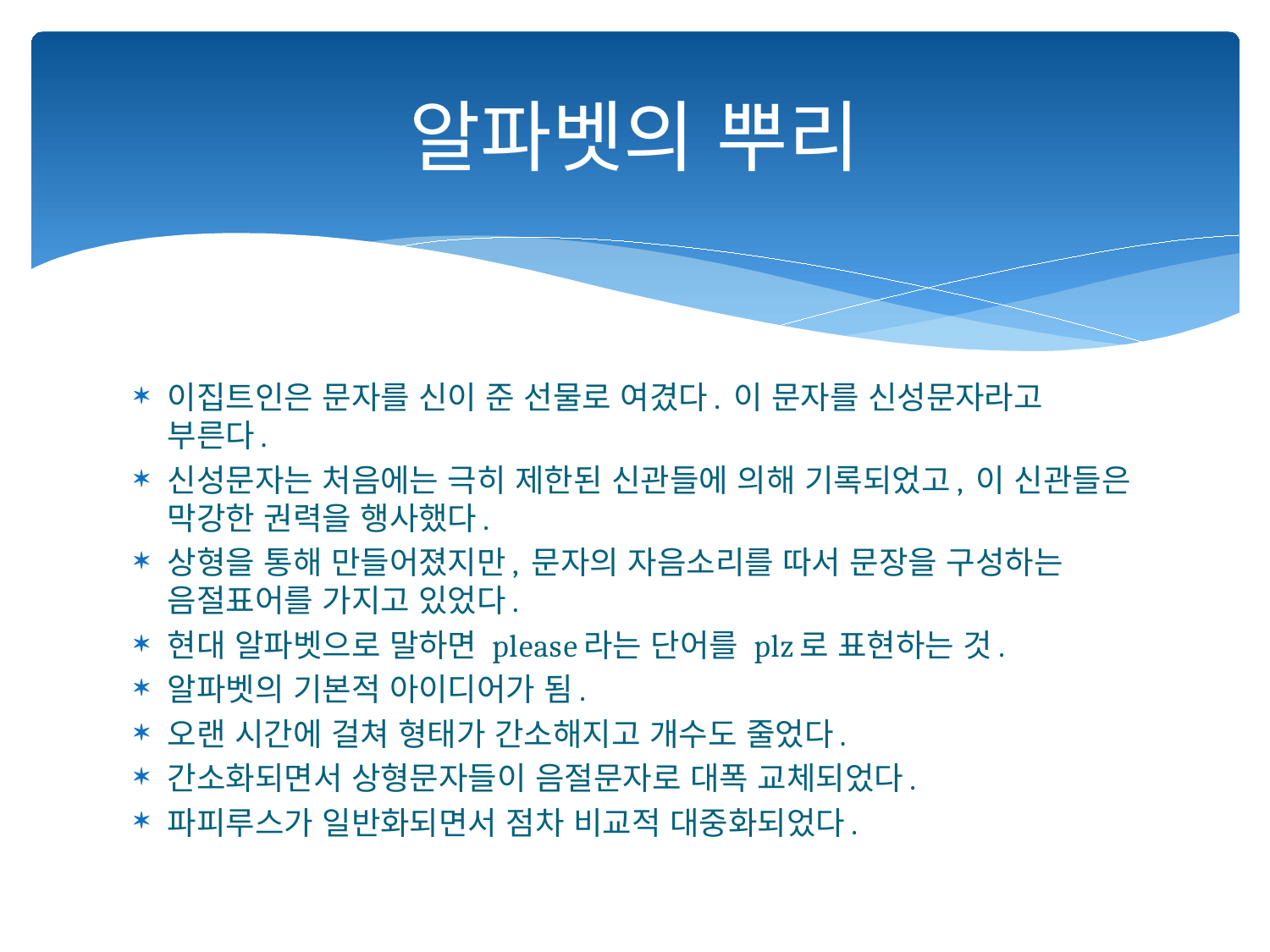

# 알파벳의 뿌리
이집트인은 문자를 신이 준 선물로 여겼다. 이 문자를 신성문자라고 부른다.
신성문자는 처음에는 극히 제한된 신관들에 의해 기록되었고, 이 신관들은 막강한 권력을 행사했다.
상형을 통해 만들어졌지만, 문자의 자음소리를 따서 문장을 구성하는 음절표어를 가지고 있었다.
현대 알파벳으로 말하면 please라는 단어를 plz로 표현하는 것.
알파벳의 기본적 아이디어가 됨.
오랜 시간에 걸쳐 형태가 간소해지고 개수도 줄었다.
간소화되면서 상형문자들이 음절문자로 대폭 교체되었다.
파피루스가 일반화되면서 점차 비교적 대중화되었다.